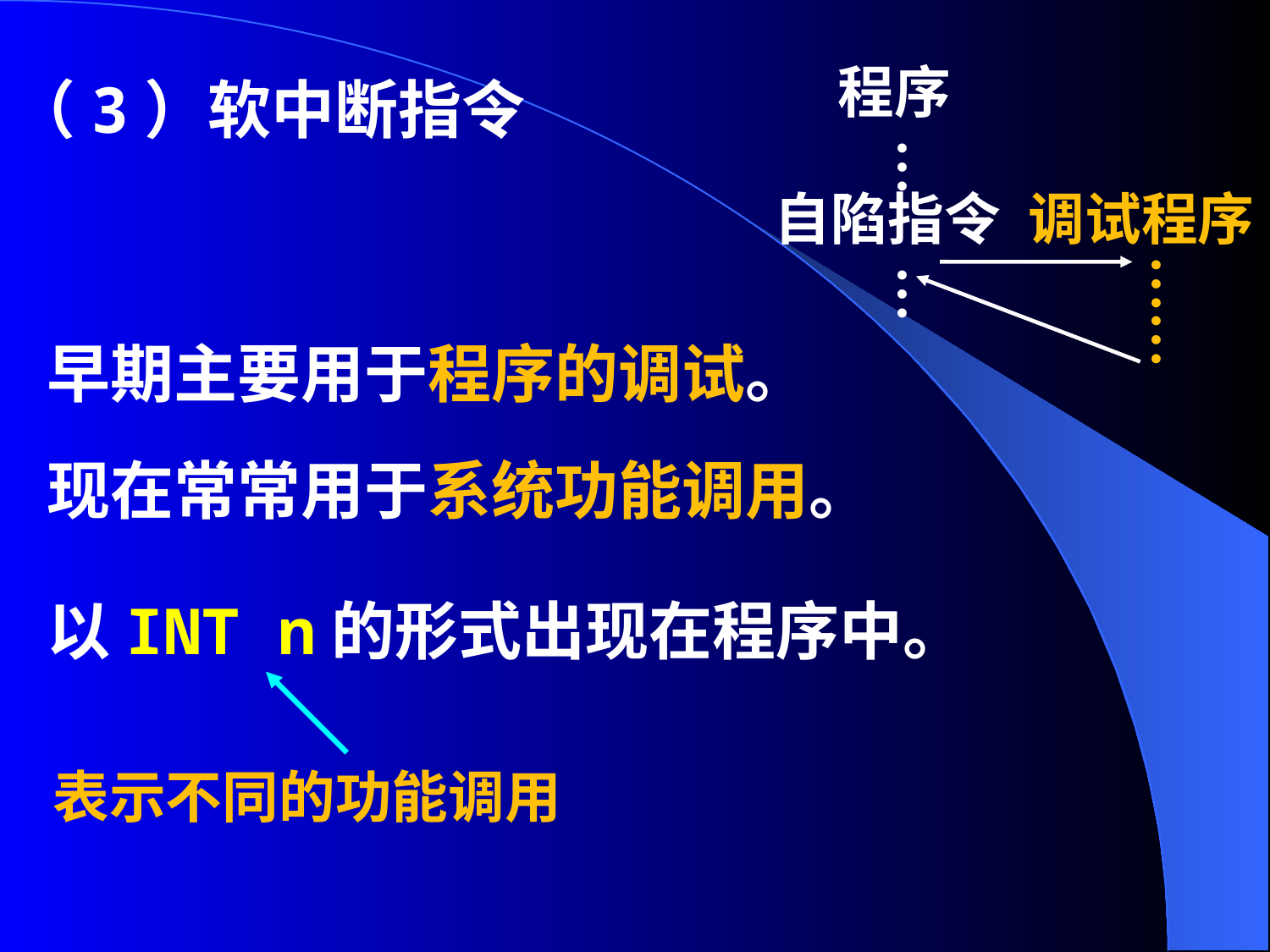

（3）软中断指令
程序
…
自陷指令
调试程序
……
…

早期主要用于程序的调试。
现在常常用于系统功能调用。
以INT n的形式出现在程序中。

表示不同的功能调用